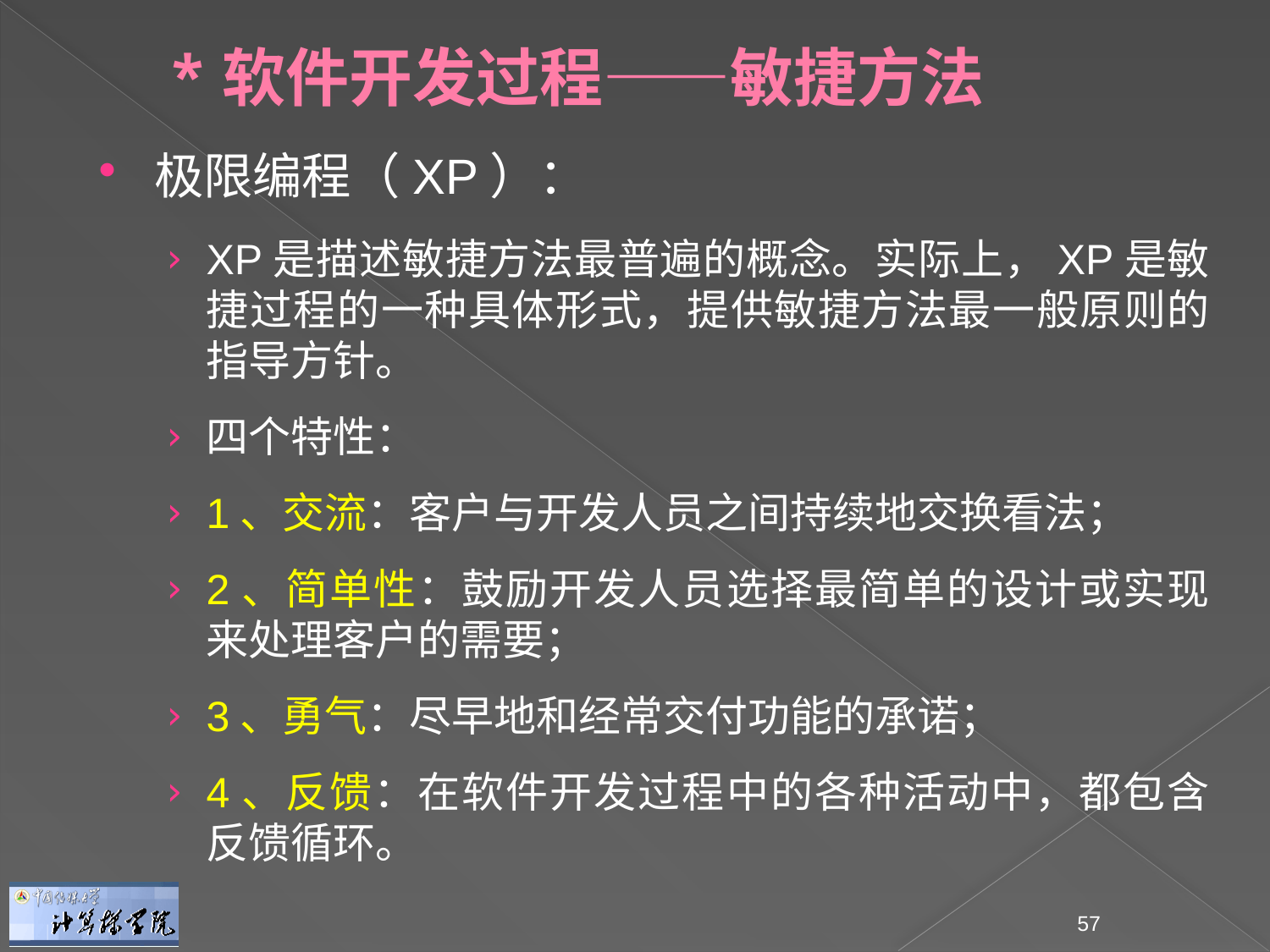

*软件开发过程——敏捷方法
极限编程（XP）：
XP是描述敏捷方法最普遍的概念。实际上，XP是敏捷过程的一种具体形式，提供敏捷方法最一般原则的指导方针。
四个特性：
1、交流：客户与开发人员之间持续地交换看法；
2、简单性：鼓励开发人员选择最简单的设计或实现来处理客户的需要；
3、勇气：尽早地和经常交付功能的承诺；
4、反馈：在软件开发过程中的各种活动中，都包含反馈循环。
57